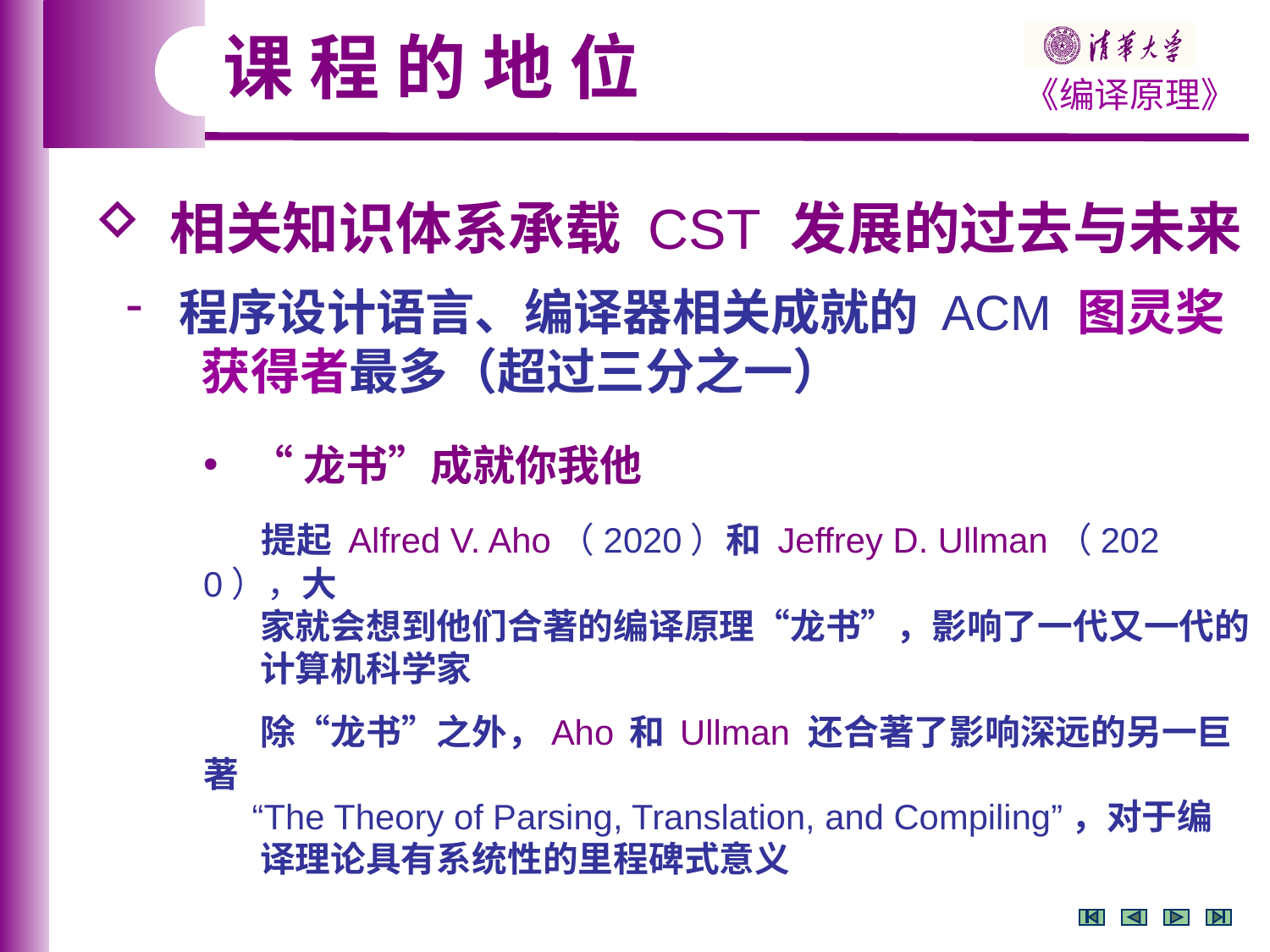

课 程 的 地 位
 相关知识体系承载 CST 发展的过去与未来

 程序设计语言、编译器相关成就的 ACM 图灵奖
   获得者最多（超过三分之一）
“龙书”成就你我他

     提起 Alfred V. Aho（2020）和 Jeffrey D. Ullman（2020），大
      家就会想到他们合著的编译原理“龙书”，影响了一代又一代的
      计算机科学家

      除“龙书”之外，Aho 和 Ullman 还合著了影响深远的另一巨著
     “The Theory of Parsing, Translation, and Compiling”，对于编
      译理论具有系统性的里程碑式意义